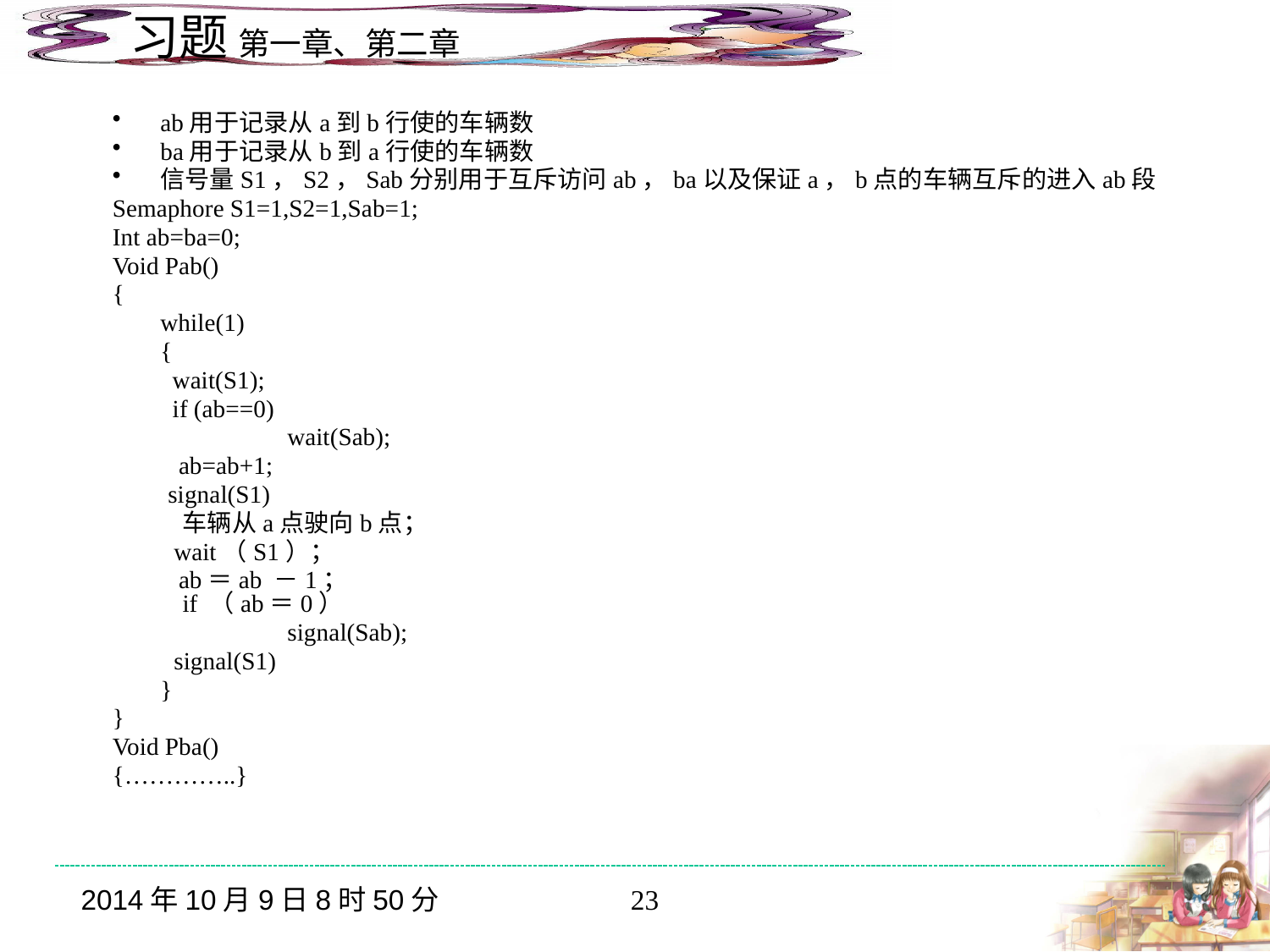

ab用于记录从a到b行使的车辆数
ba用于记录从b到a行使的车辆数
信号量S1，S2，Sab分别用于互斥访问ab，ba以及保证a，b点的车辆互斥的进入ab段
Semaphore S1=1,S2=1,Sab=1;
Int ab=ba=0;
Void Pab()
{
	while(1)
	{
	  wait(S1);
	  if (ab==0)
		wait(Sab);
	   ab=ab+1;
         signal(S1)
	   车辆从a点驶向b点；
          wait（S1）；
	   ab＝ab －1；
   if （ab＝0）
		signal(Sab);
          signal(S1)
	}
}
Void Pba()
{…………..}

2014年10月9日8时50分
23